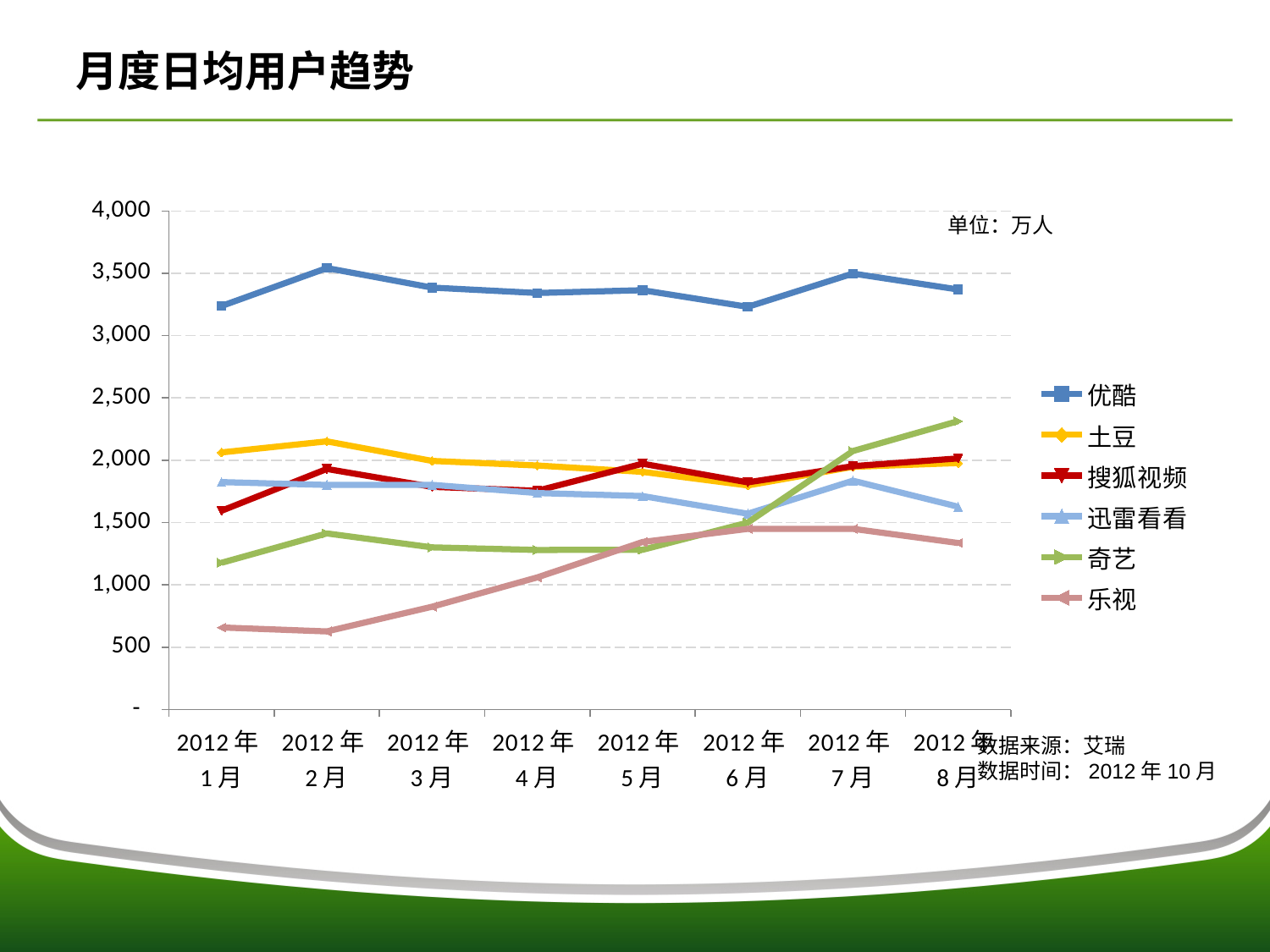

# 月度日均用户趋势

### Chart

| Category | 优酷 | 土豆 | 搜狐视频 | 迅雷看看 | 奇艺 | 乐视 |
|---|---|---|---|---|---|---|
| 2012年1月 | 3237.3 | 2063.0 | 1594.7 | 1824.8 | 1177.5 | 658.5 |
| 2012年2月 | 3541.7 | 2151.5 | 1930.4 | 1801.8 | 1412.7 | 626.8 |
| 2012年3月 | 3384.9 | 1994.6 | 1786.9 | 1802.9 | 1300.9 | 824.7 |
| 2012年4月 | 3341.5 | 1958.1 | 1755.6 | 1737.2 | 1280.1 | 1060.2 |
| 2012年5月 | 3363.9 | 1906.9 | 1972.5 | 1712.4 | 1281.1 | 1344.0 |
| 2012年6月 | 3230.5 | 1797.9 | 1822.9 | 1570.5 | 1499.5 | 1449.1 |
| 2012年7月 | 3497.4 | 1947.4 | 1952.6 | 1835.9 | 2074.0 | 1449.6 |
| 2012年8月 | 3369.6 | 1977.4 | 2014.8 | 1626.8 | 2313.8 | 1335.8 |
单位：万人
数据来源：艾瑞
数据时间：2012年10月